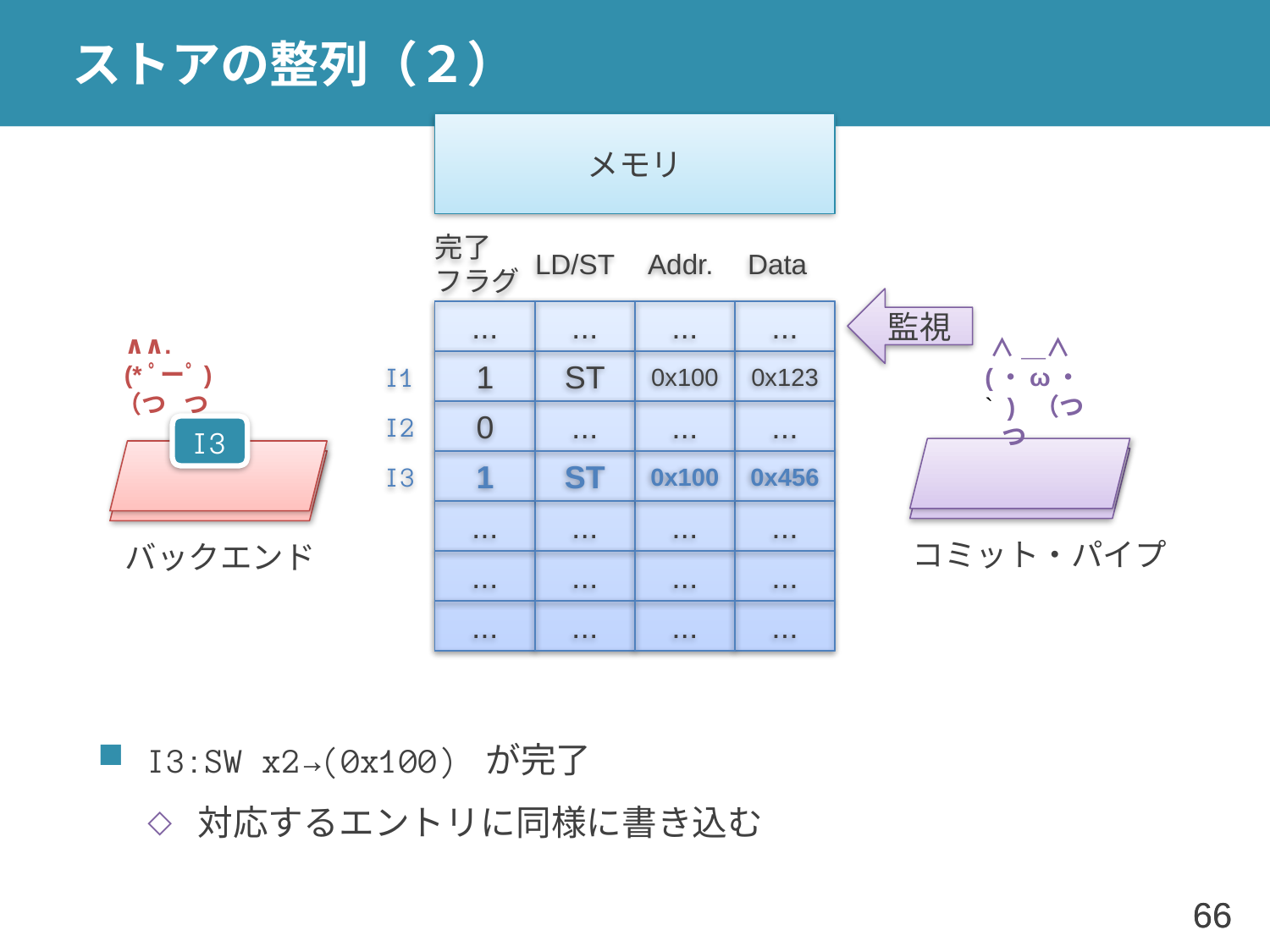

# ストアの整列（２）
メモリ
完了
フラグ
LD/ST
Addr.
Data
監視

...
...
...
...
 ∧∧.
 (*ﾟーﾟ)（つ   つ
 ∧＿∧
(・ω・`  )  （つ    つ
I1
1
ST
0x100
0x123
I2
0
...
...
...
I3

I3
1
ST
0x100
0x456
...
...
...
...
コミット・パイプ
バックエンド
...
...
...
...
...
...
...
...
I3:SW x2→(0x100) が完了
対応するエントリに同様に書き込む